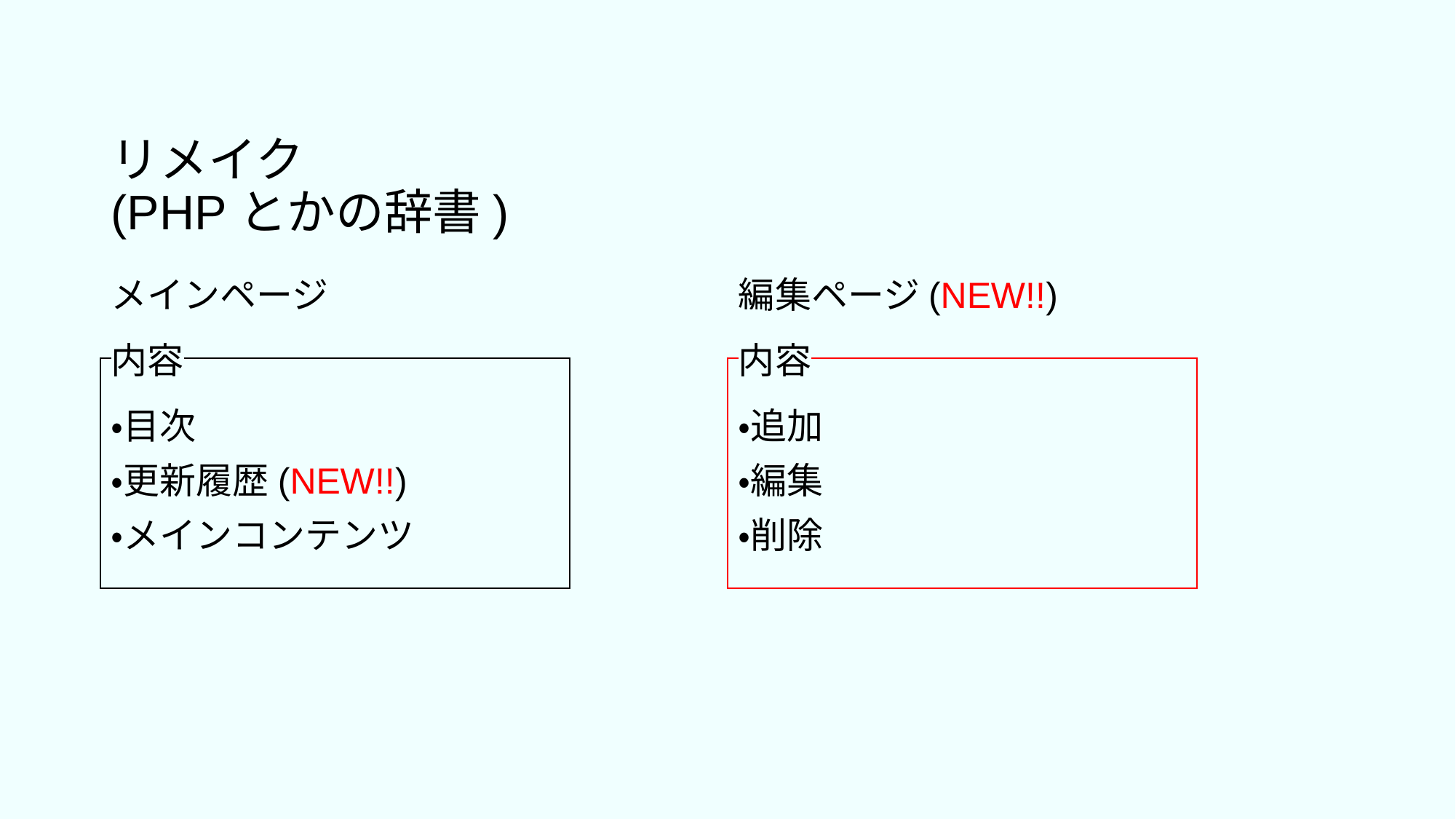

# リメイク (PHPとかの辞書)
　
編集ページ(NEW!!)
　
内容
・追加
・編集
・削除
　
メインページ
　
内容
・目次
・更新履歴(NEW!!)
・メインコンテンツ